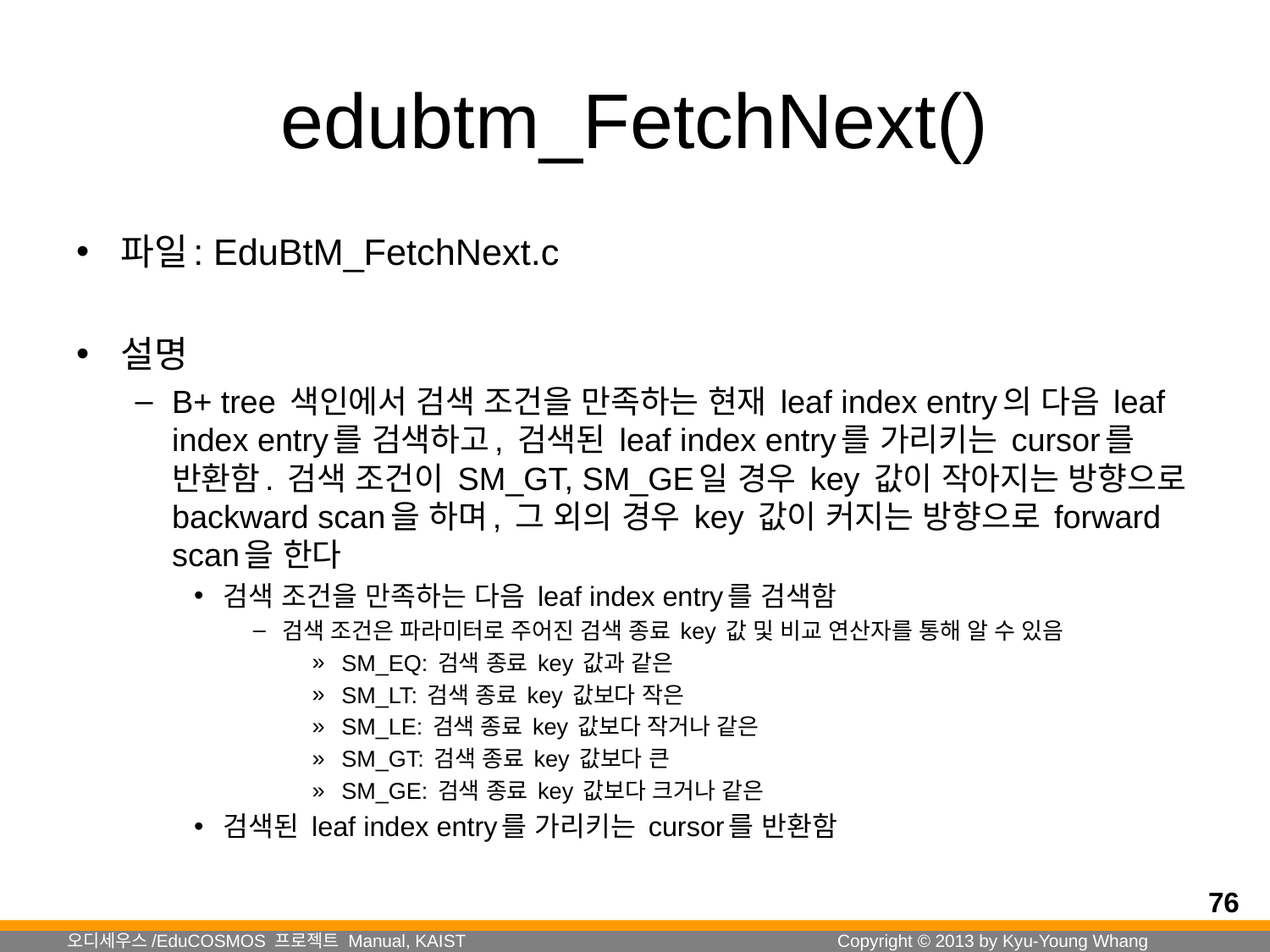

# edubtm_FetchNext()
파일: EduBtM_FetchNext.c

설명
B+ tree 색인에서 검색 조건을 만족하는 현재 leaf index entry의 다음 leaf index entry를 검색하고, 검색된 leaf index entry를 가리키는 cursor를 반환함. 검색 조건이 SM_GT, SM_GE일 경우 key 값이 작아지는 방향으로 backward scan을 하며, 그 외의 경우 key 값이 커지는 방향으로 forward scan을 한다
검색 조건을 만족하는 다음 leaf index entry를 검색함
검색 조건은 파라미터로 주어진 검색 종료 key 값 및 비교 연산자를 통해 알 수 있음
SM_EQ: 검색 종료 key 값과 같은
SM_LT: 검색 종료 key 값보다 작은
SM_LE: 검색 종료 key 값보다 작거나 같은
SM_GT: 검색 종료 key 값보다 큰
SM_GE: 검색 종료 key 값보다 크거나 같은
검색된 leaf index entry를 가리키는 cursor를 반환함